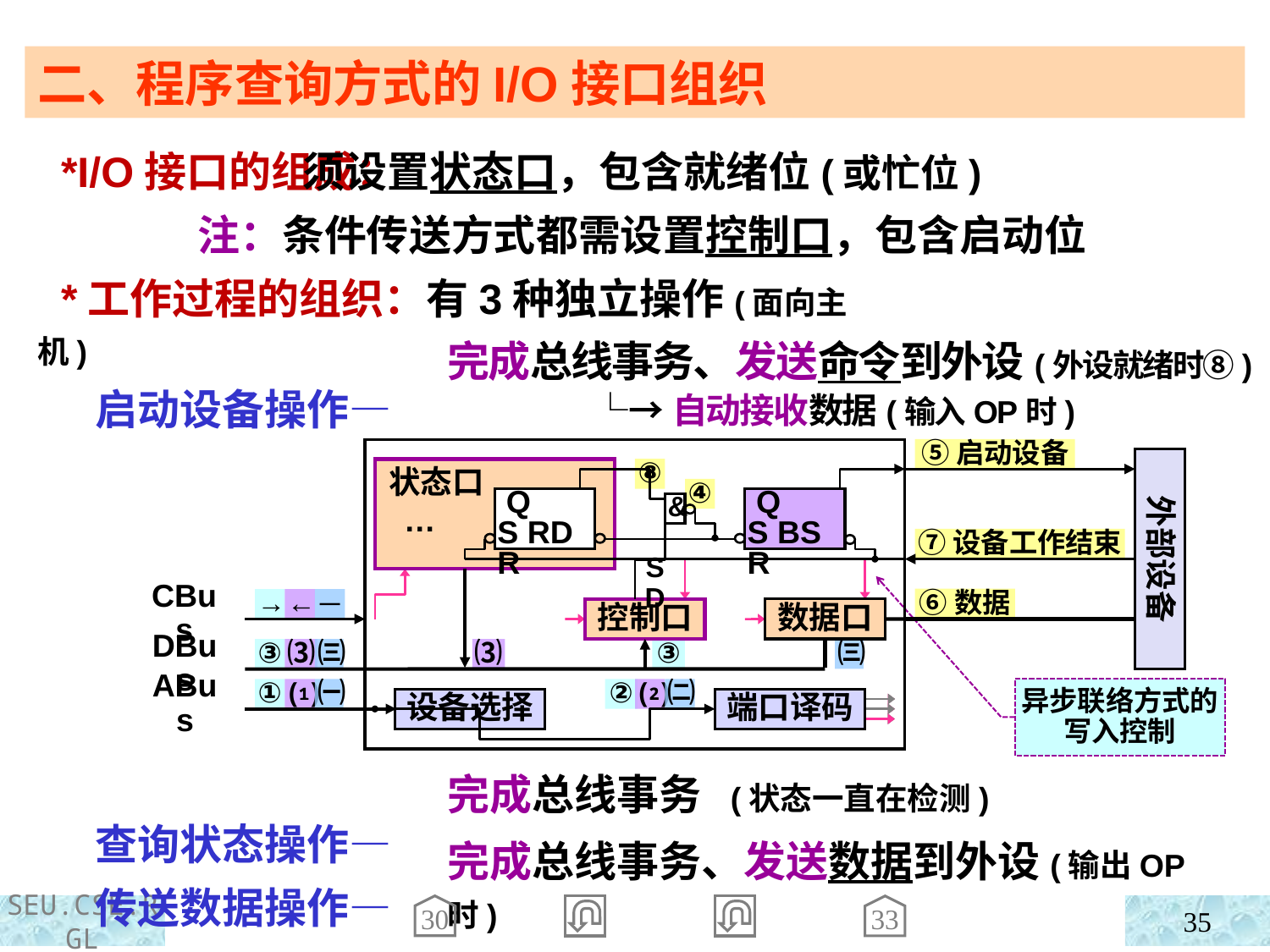

二、程序查询方式的I/O接口组织
  *I/O接口的组成：

  *工作过程的组织：有3种独立操作(面向主机)
     启动设备操作—

     查询状态操作—
     传送数据操作—
          须设置状态口，包含就绪位(或忙位)
注：条件传送方式都需设置控制口，包含启动位
完成总线事务、发送命令到外设(外设就绪时⑧)
                        └→自动接收数据(输入OP时)
⑤启动设备
⑧
④
⑦设备工作结束
⑥数据
→
③
③
①
②

外部设备
 状态口
   …
 Q
S RD R
 Q
S BS R
&

SD
CBus
控制口
数据口
DBus
设备选择
端口译码
ABus
←
⑶
⑶
⑵
⑴
─
㈢
㈢
㈠
㈡
异步联络方式的写入控制
完成总线事务  (状态一直在检测)
完成总线事务、发送数据到外设(输出OP时)
30

35
33